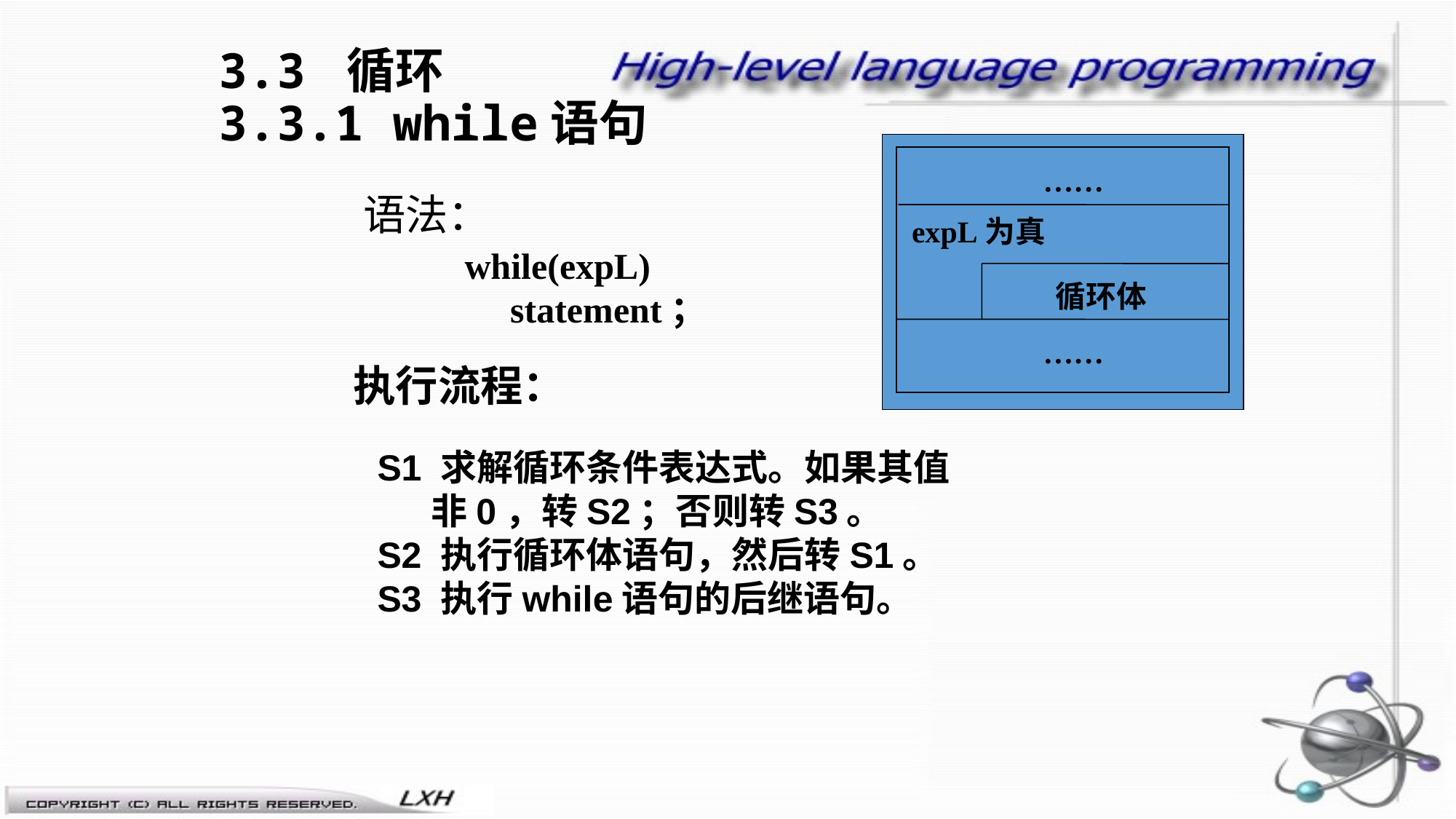

# 3.3 循环 3.3.1 while语句

……

expL为真

循环体

……
语法：
while(expL)
     statement；
执行流程：
S1 求解循环条件表达式。如果其值非0，转S2；否则转S3。
S2 执行循环体语句，然后转S1。
S3 执行while语句的后继语句。